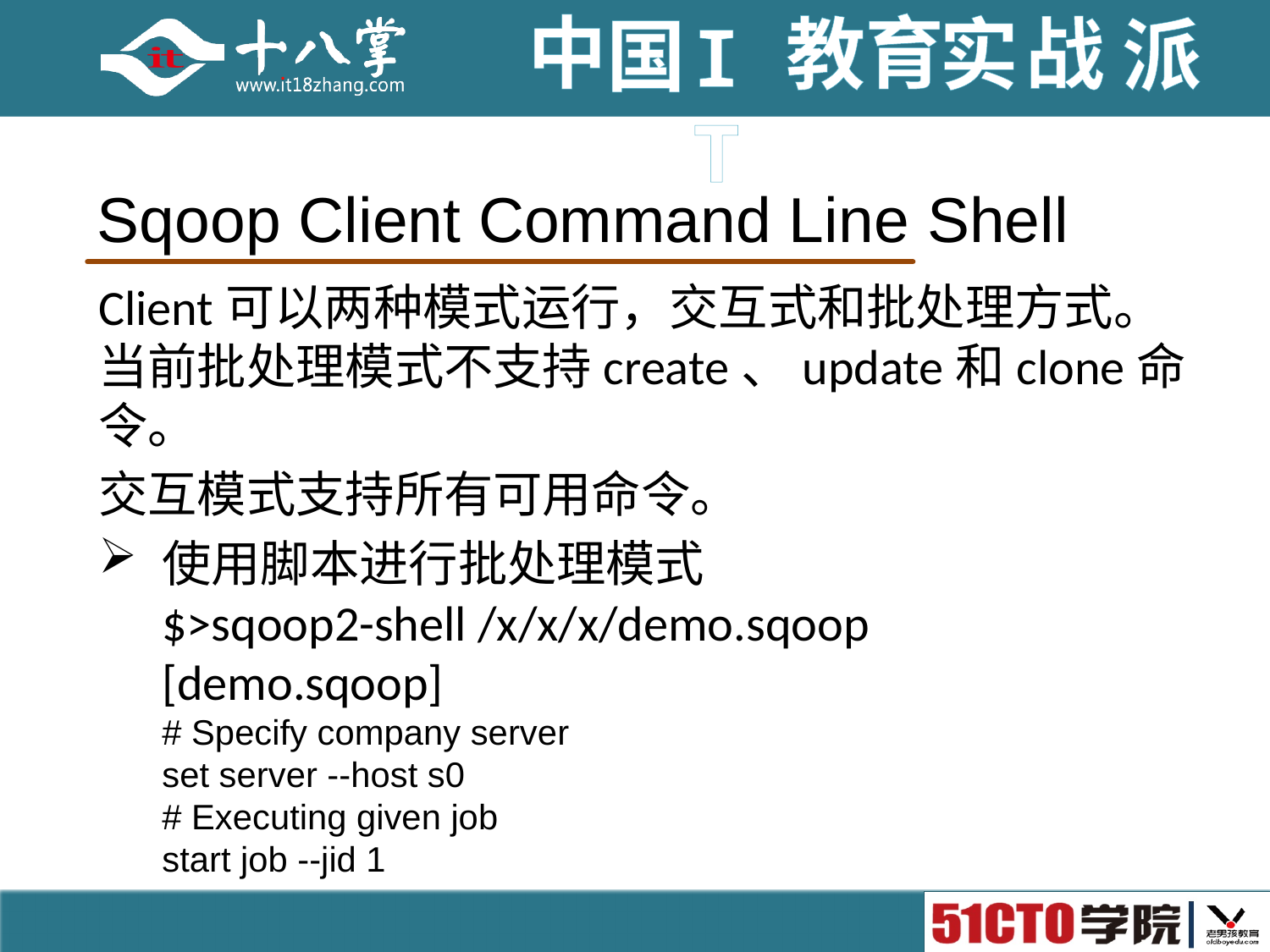

# Sqoop Client Command Line Shell
Client可以两种模式运行，交互式和批处理方式。当前批处理模式不支持create、update和clone命令。
交互模式支持所有可用命令。
使用脚本进行批处理模式
$>sqoop2-shell /x/x/x/demo.sqoop
[demo.sqoop]
# Specify company server
set server --host s0
# Executing given job
start job --jid 1